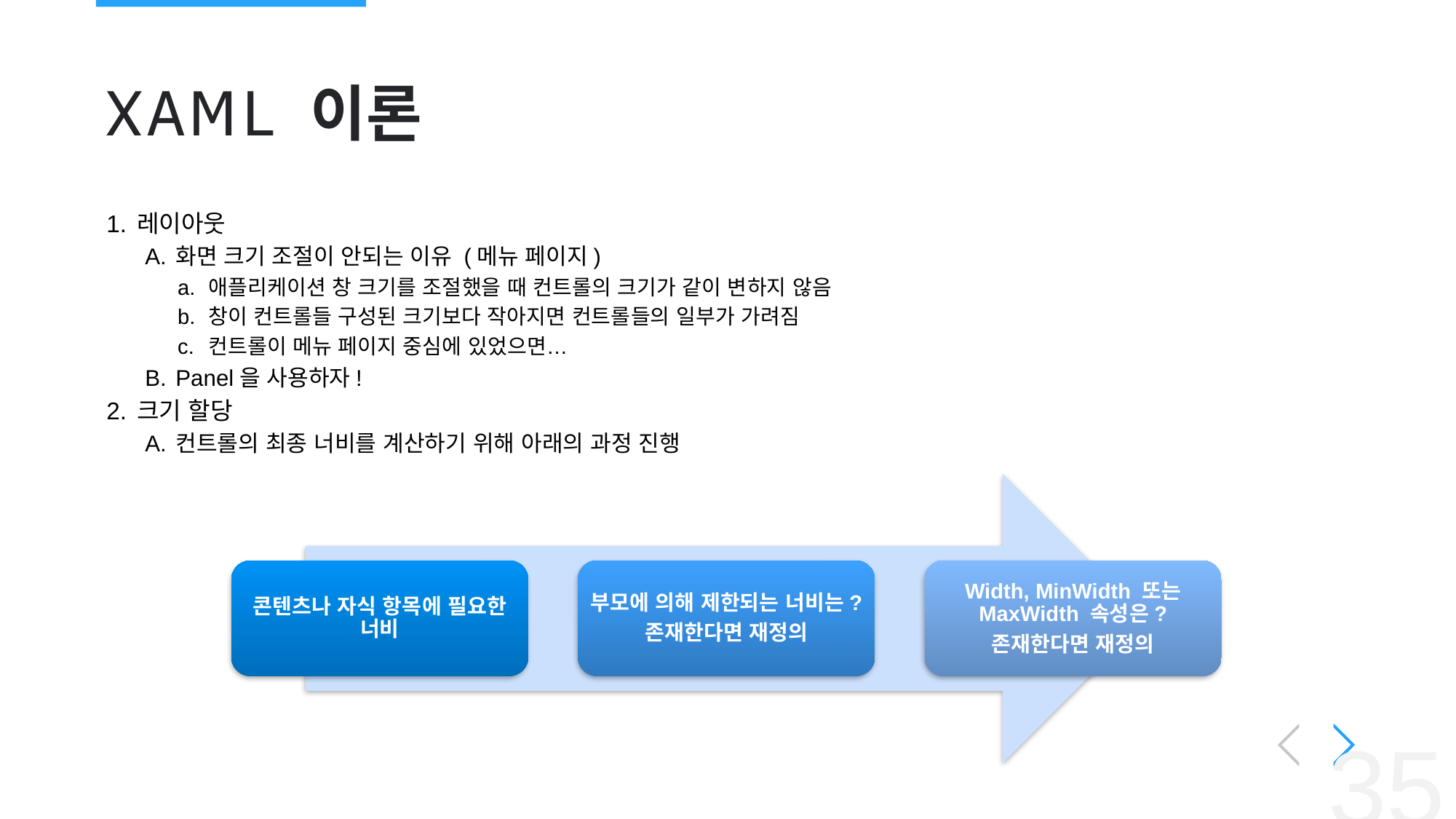

# XAML 이론
레이아웃
화면 크기 조절이 안되는 이유 (메뉴 페이지)
애플리케이션 창 크기를 조절했을 때 컨트롤의 크기가 같이 변하지 않음
창이 컨트롤들 구성된 크기보다 작아지면 컨트롤들의 일부가 가려짐
컨트롤이 메뉴 페이지 중심에 있었으면…
Panel을 사용하자!
크기 할당
컨트롤의 최종 너비를 계산하기 위해 아래의 과정 진행

콘텐츠나 자식 항목에 필요한 너비
부모에 의해 제한되는 너비는?
존재한다면 재정의
Width, MinWidth 또는 MaxWidth 속성은?
존재한다면 재정의
35